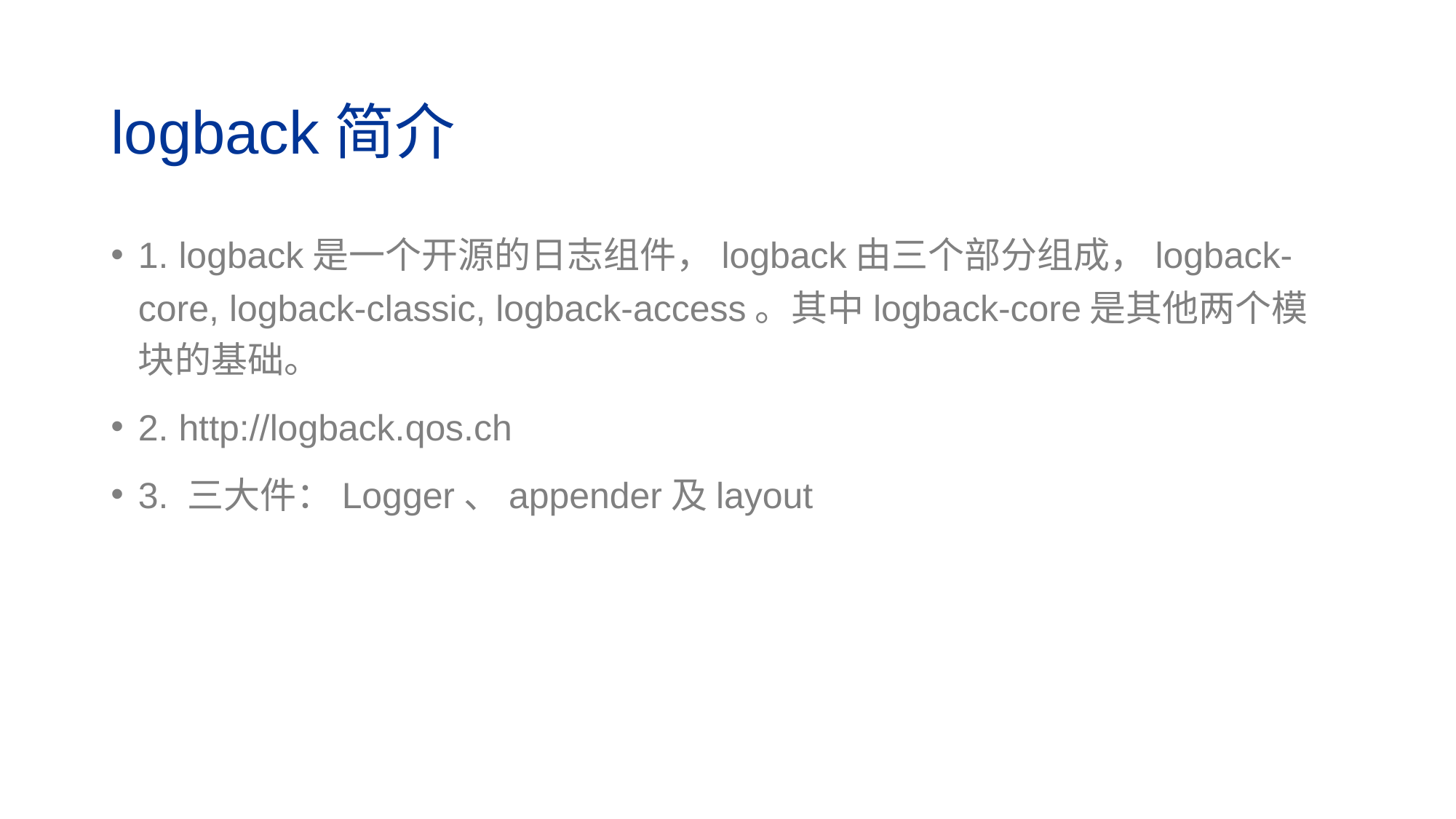

# logback简介
1. logback是一个开源的日志组件，logback由三个部分组成，logback-core, logback-classic, logback-access。其中logback-core是其他两个模块的基础。
2. http://logback.qos.ch
3. 三大件：Logger、appender及layout